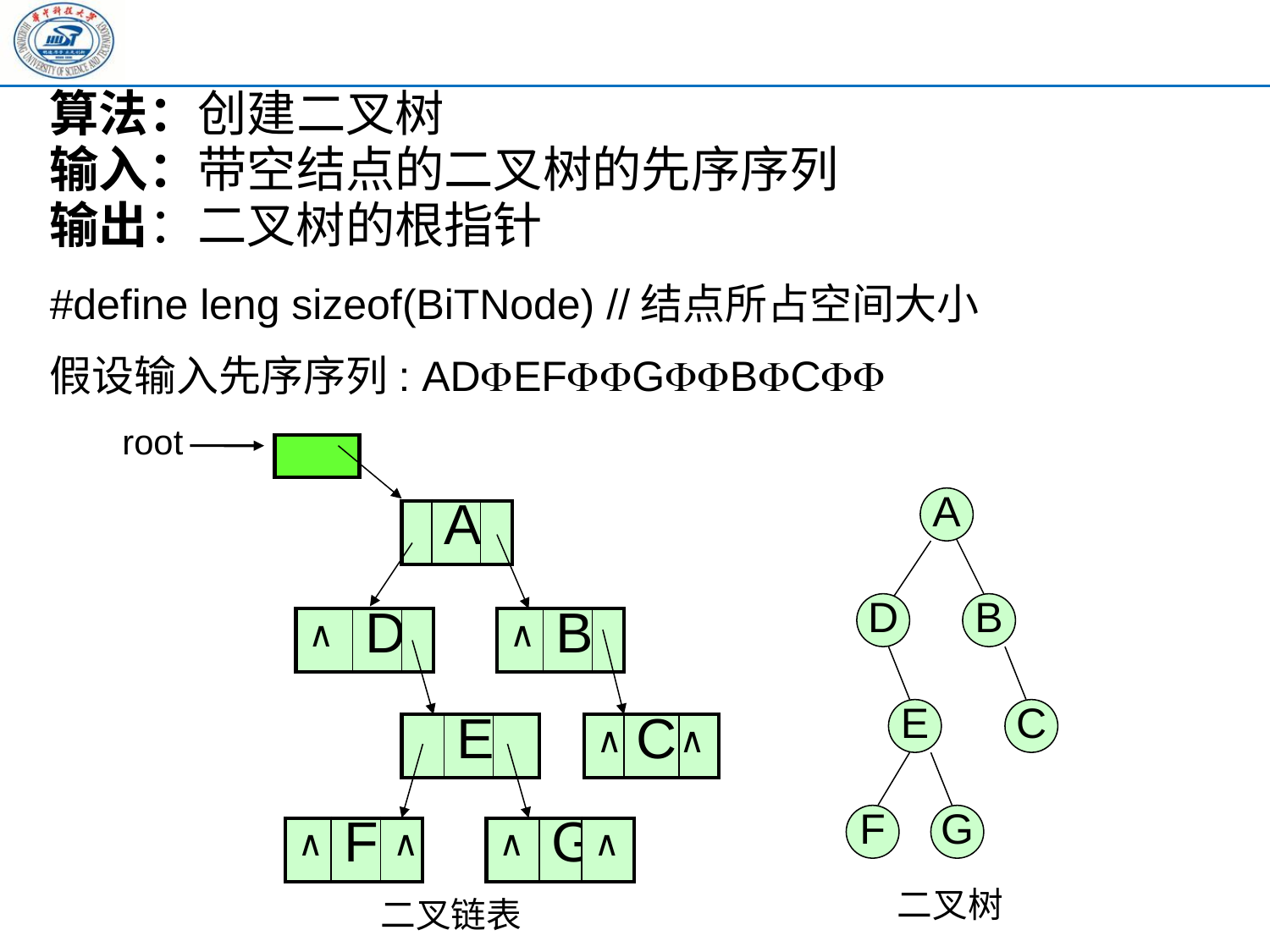

算法：创建二叉树
输入：带空结点的二叉树的先序序列
输出：二叉树的根指针

#define leng sizeof(BiTNode) //结点所占空间大小
假设输入先序序列: ADΦEFΦΦGΦΦBΦCΦΦ
root
|  |
| --- |

A
|  | A |  |
| --- | --- | --- |

D
B
| ∧ | D |  |
| --- | --- | --- |
| ∧ | B |  |
| --- | --- | --- |

E
C
|  | E |  |
| --- | --- | --- |
| ∧ | C | ∧ |
| --- | --- | --- |

F
G
| ∧ | F | ∧ |
| --- | --- | --- |
| ∧ | G | ∧ |
| --- | --- | --- |
二叉树
二叉链表